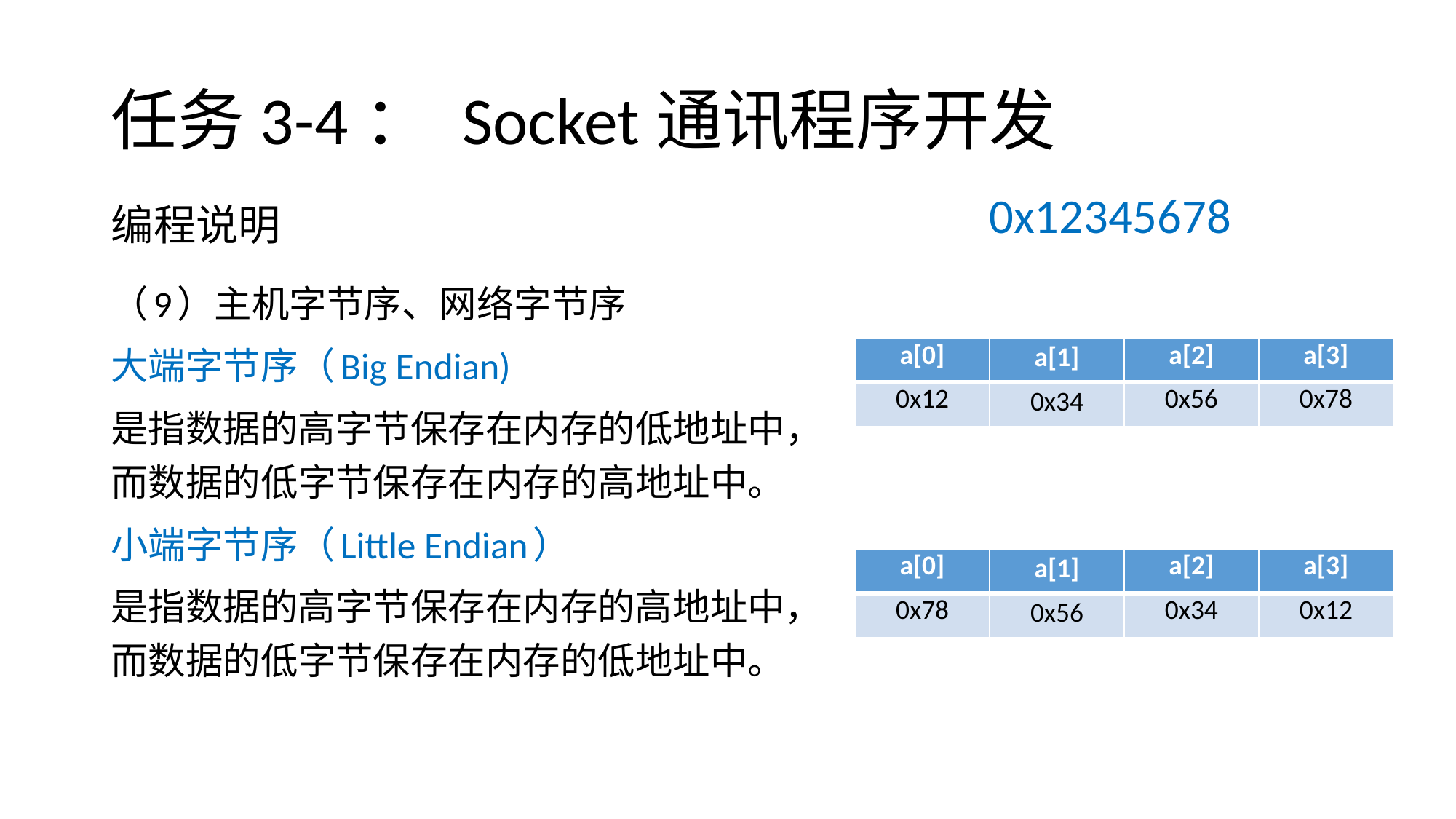

# 任务3-4： Socket通讯程序开发
编程说明
（9）主机字节序、网络字节序
大端字节序（Big Endian)
是指数据的高字节保存在内存的低地址中，而数据的低字节保存在内存的高地址中。
小端字节序（Little Endian）
是指数据的高字节保存在内存的高地址中，而数据的低字节保存在内存的低地址中。
0x12345678
| a[0] | a[1] | a[2] | a[3] |
| --- | --- | --- | --- |
| 0x12 | 0x34 | 0x56 | 0x78 |
| a[0] | a[1] | a[2] | a[3] |
| --- | --- | --- | --- |
| 0x78 | 0x56 | 0x34 | 0x12 |